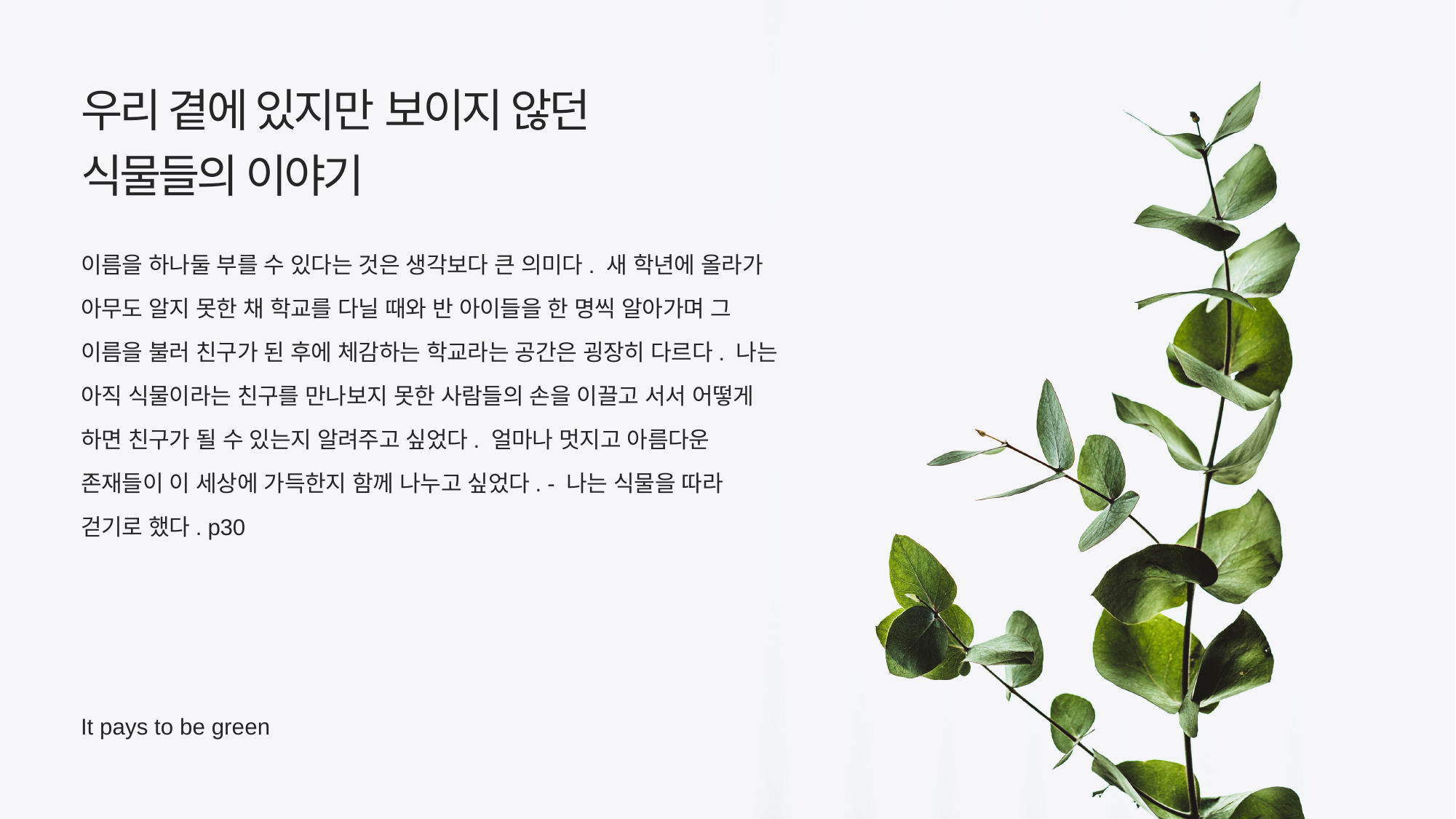

우리 곁에 있지만 보이지 않던
식물들의 이야기
이름을 하나둘 부를 수 있다는 것은 생각보다 큰 의미다. 새 학년에 올라가 아무도 알지 못한 채 학교를 다닐 때와 반 아이들을 한 명씩 알아가며 그 이름을 불러 친구가 된 후에 체감하는 학교라는 공간은 굉장히 다르다. 나는 아직 식물이라는 친구를 만나보지 못한 사람들의 손을 이끌고 서서 어떻게 하면 친구가 될 수 있는지 알려주고 싶었다. 얼마나 멋지고 아름다운 존재들이 이 세상에 가득한지 함께 나누고 싶었다. - 나는 식물을 따라 걷기로 했다. p30
It pays to be green